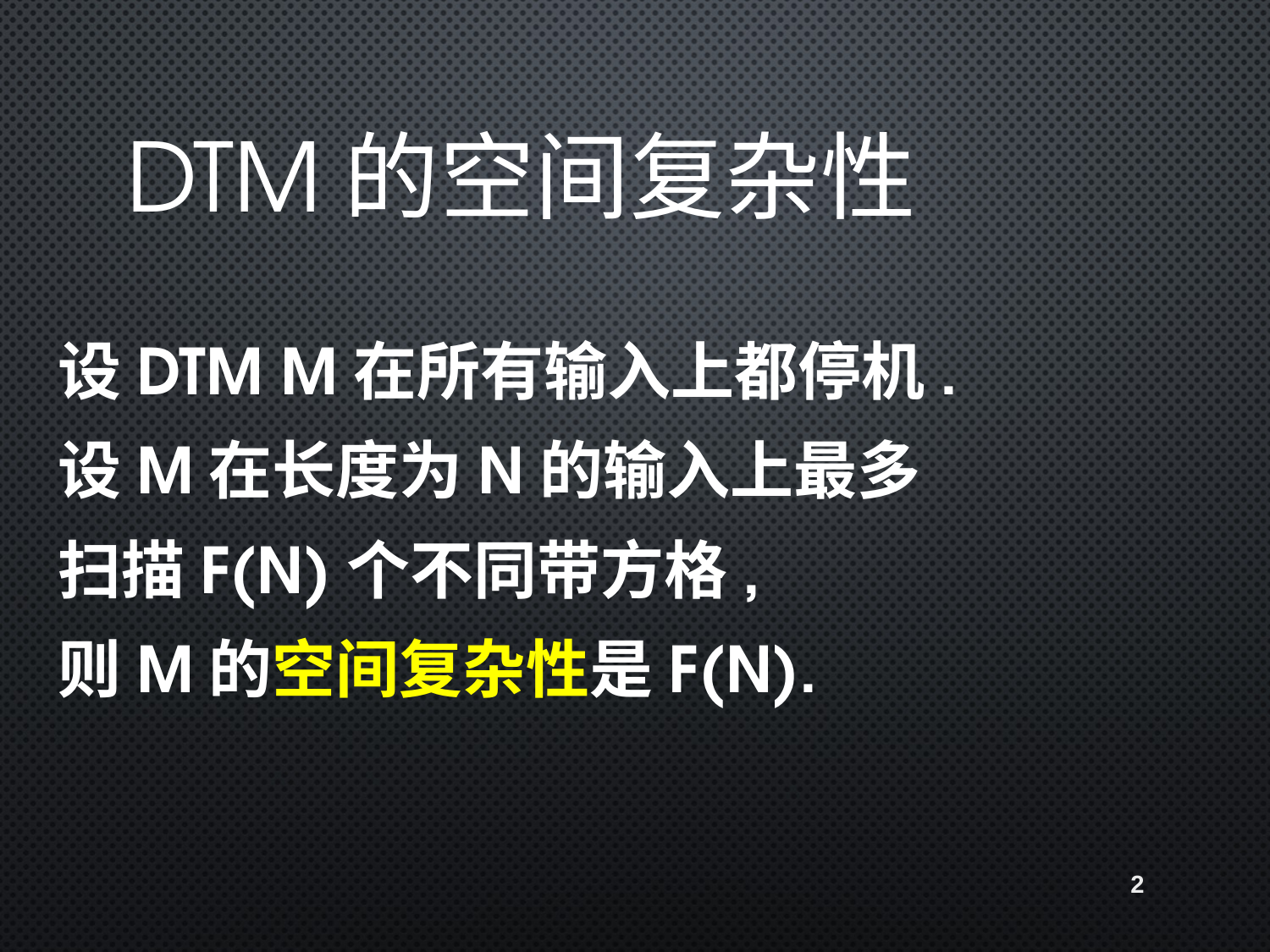

# DTM的空间复杂性
设DTM M在所有输入上都停机.
设M在长度为n的输入上最多
扫描f(n)个不同带方格,
则M的空间复杂性是f(n).
2